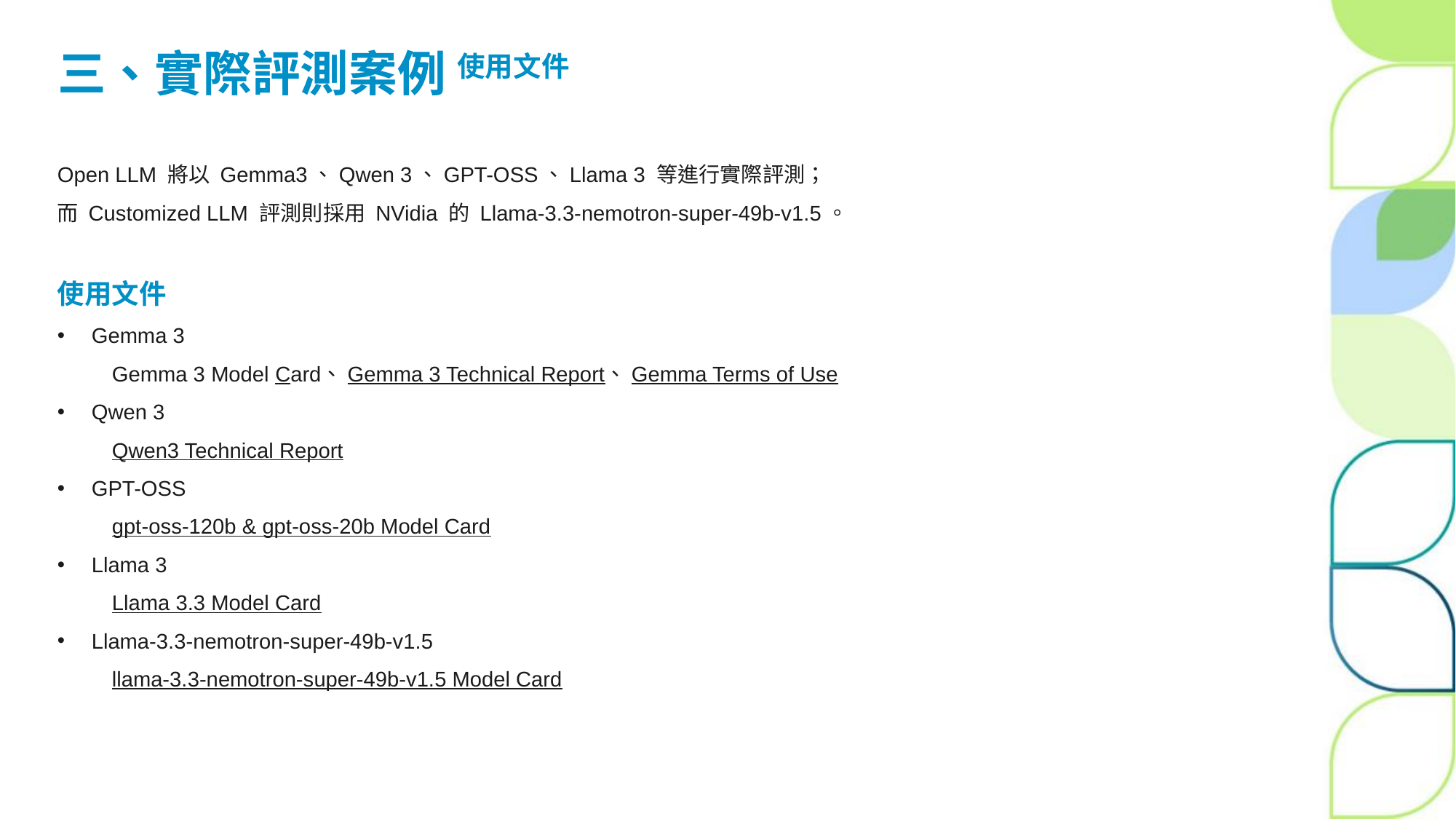

三、實際評測案例 使用文件
Open LLM 將以 Gemma3、Qwen 3、GPT-OSS、Llama 3 等進行實際評測；
而 Customized LLM 評測則採用 NVidia 的 Llama-3.3-nemotron-super-49b-v1.5。
使用文件
Gemma 3
Gemma 3 Model Card、Gemma 3 Technical Report、Gemma Terms of Use
Qwen 3
Qwen3 Technical Report
GPT-OSS
gpt-oss-120b & gpt-oss-20b Model Card
Llama 3
Llama 3.3 Model Card
Llama-3.3-nemotron-super-49b-v1.5
llama-3.3-nemotron-super-49b-v1.5 Model Card